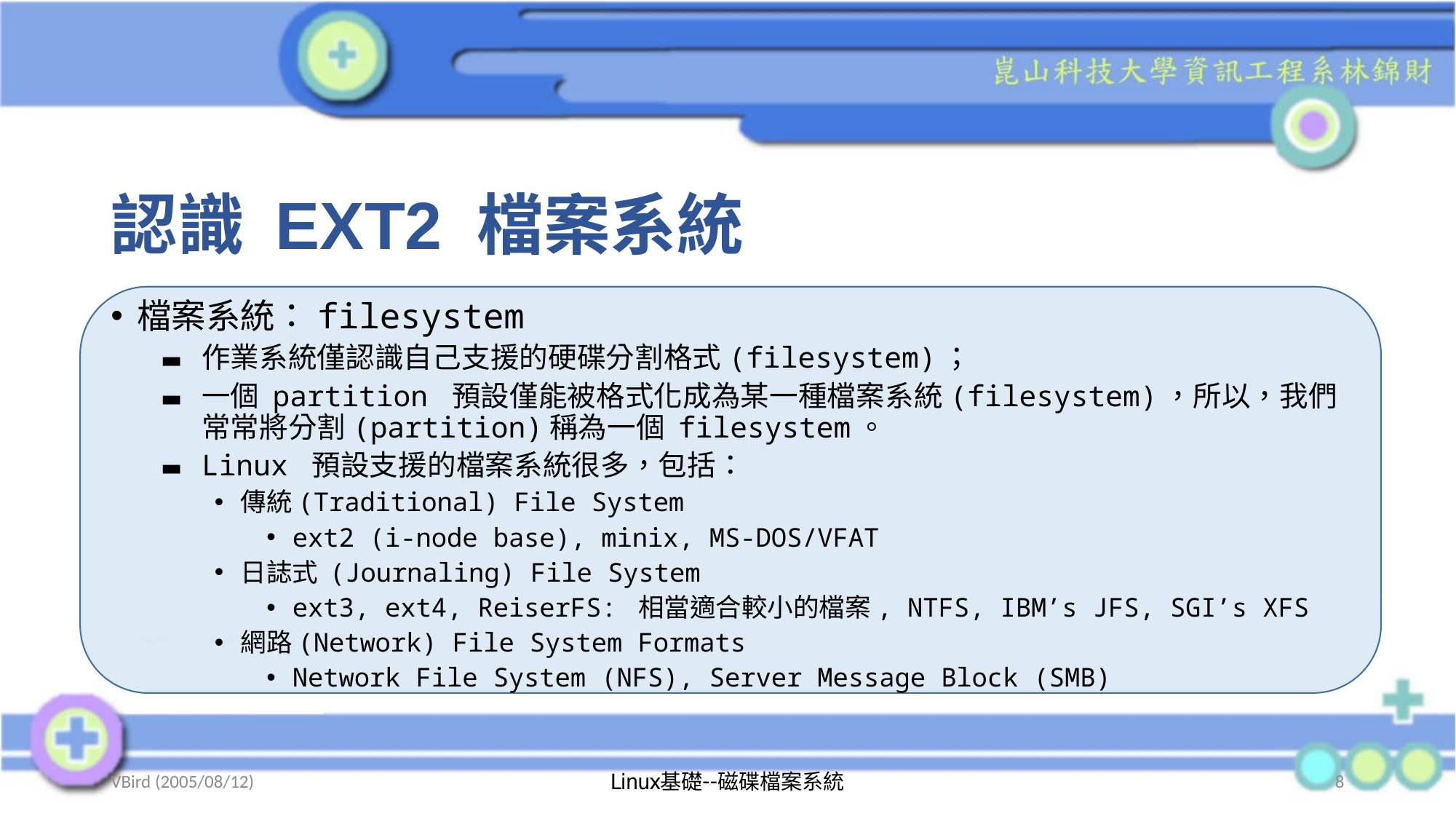

# 認識 EXT2 檔案系統

檔案系統：filesystem
作業系統僅認識自己支援的硬碟分割格式(filesystem)；
一個 partition 預設僅能被格式化成為某一種檔案系統(filesystem)，所以，我們常常將分割(partition)稱為一個 filesystem。
Linux 預設支援的檔案系統很多，包括：
傳統(Traditional) File System
ext2 (i-node base), minix, MS-DOS/VFAT
日誌式 (Journaling) File System
ext3, ext4, ReiserFS: 相當適合較小的檔案, NTFS, IBM’s JFS, SGI’s XFS
網路(Network) File System Formats
Network File System (NFS), Server Message Block (SMB)
VBird (2005/08/12)
Linux基礎--磁碟檔案系統
8